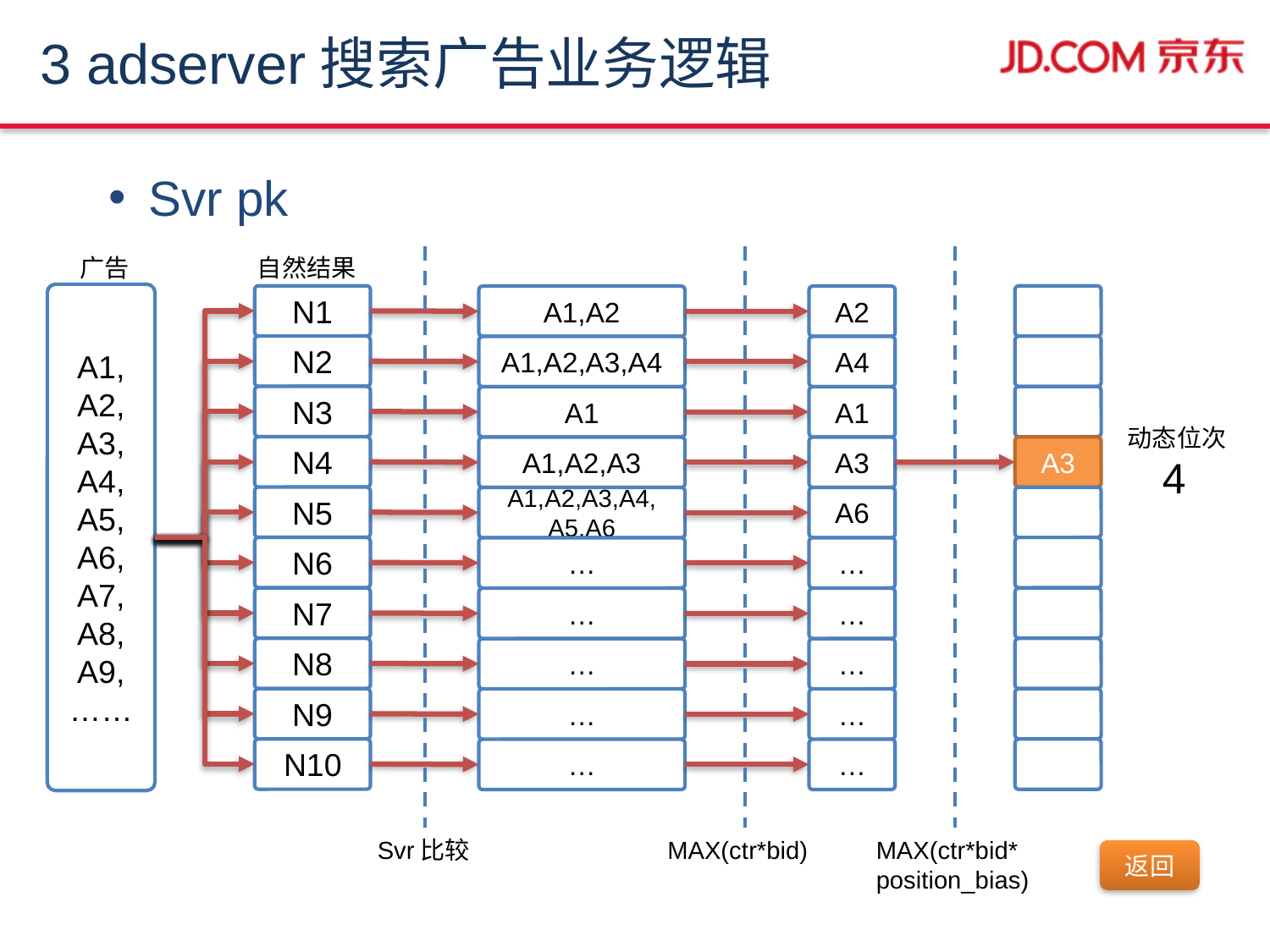

# 3 adserver搜索广告业务逻辑
Svr pk
广告
自然结果
A1, A2, A3, A4, A5, A6, A7, A8,
A9, ……
N1

A1,A2
A2
N2

A1,A2,A3,A4
A4
N3

A1
A1
动态位次
     4
N4
A3
A1,A2,A3
A3
N5

A1,A2,A3,A4,
A5,A6
A6
N6

…
…
N7

…
…
N8

…
…
N9

…
…
N10

…
…
Svr比较
MAX(ctr*bid)
MAX(ctr*bid*
position_bias)
返回